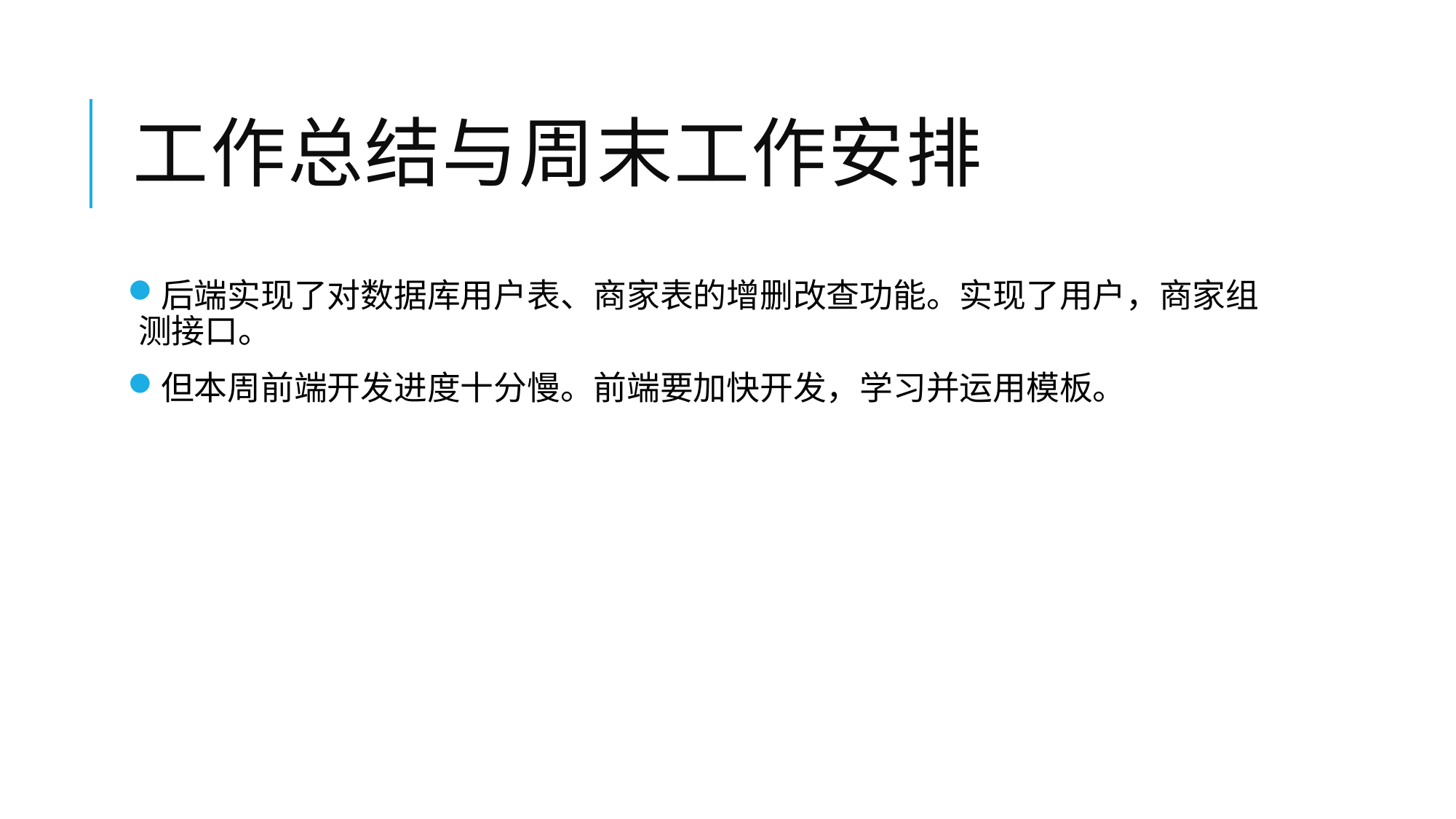

# 工作总结与周末工作安排
后端实现了对数据库用户表、商家表的增删改查功能。实现了用户，商家组测接口。
但本周前端开发进度十分慢。前端要加快开发，学习并运用模板。